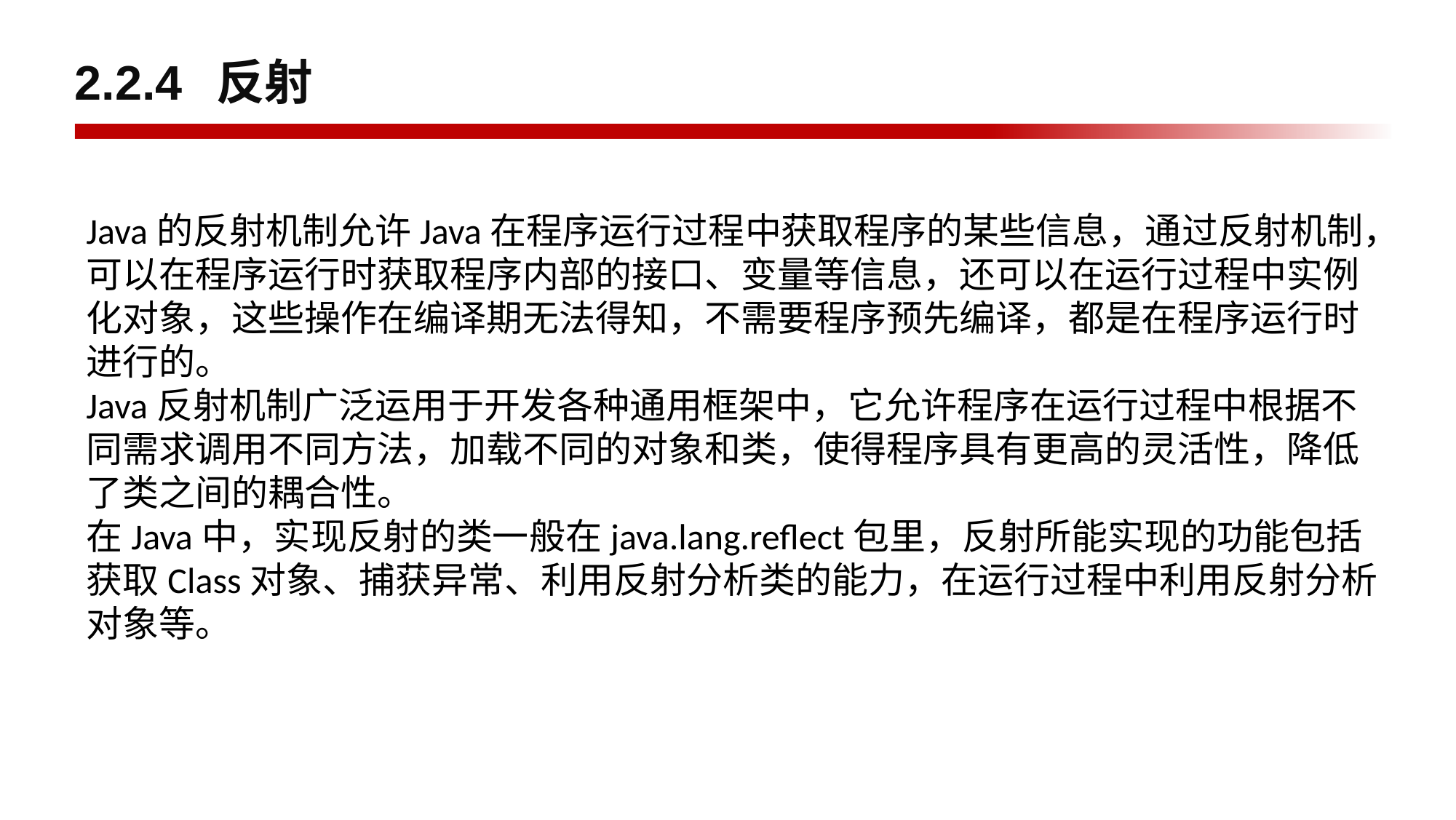

# 2.2.4  反射

Java的反射机制允许Java在程序运行过程中获取程序的某些信息，通过反射机制，可以在程序运行时获取程序内部的接口、变量等信息，还可以在运行过程中实例化对象，这些操作在编译期无法得知，不需要程序预先编译，都是在程序运行时进行的。
Java反射机制广泛运用于开发各种通用框架中，它允许程序在运行过程中根据不同需求调用不同方法，加载不同的对象和类，使得程序具有更高的灵活性，降低了类之间的耦合性。
在Java中，实现反射的类一般在java.lang.reflect包里，反射所能实现的功能包括获取Class对象、捕获异常、利用反射分析类的能力，在运行过程中利用反射分析对象等。